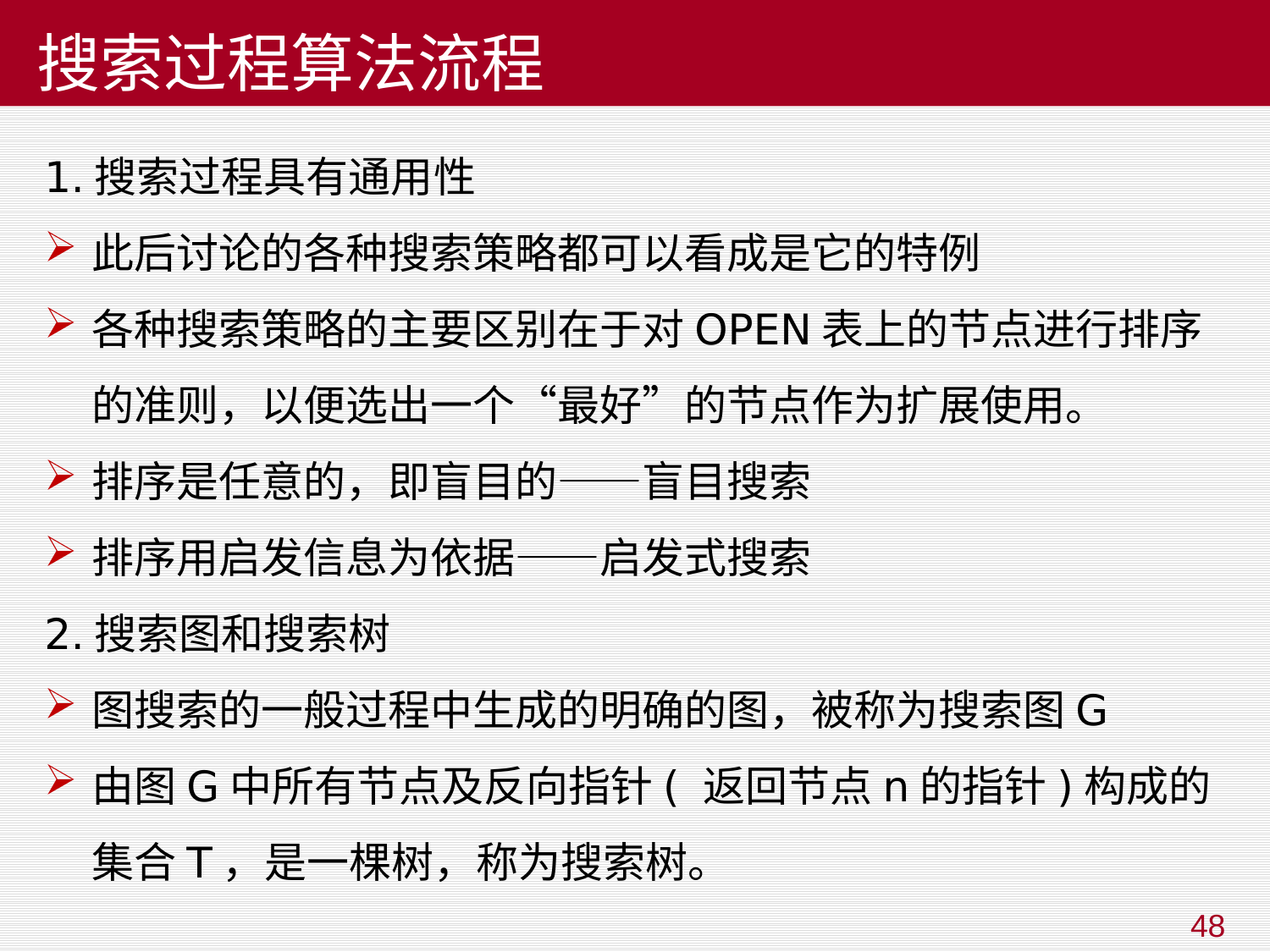

# 搜索过程算法流程

1.搜索过程具有通用性
此后讨论的各种搜索策略都可以看成是它的特例
各种搜索策略的主要区别在于对OPEN表上的节点进行排序的准则，以便选出一个“最好”的节点作为扩展使用。
排序是任意的，即盲目的——盲目搜索
排序用启发信息为依据——启发式搜索
2.搜索图和搜索树
图搜索的一般过程中生成的明确的图，被称为搜索图G
由图G中所有节点及反向指针( 返回节点n的指针)构成的集合T，是一棵树，称为搜索树。
48